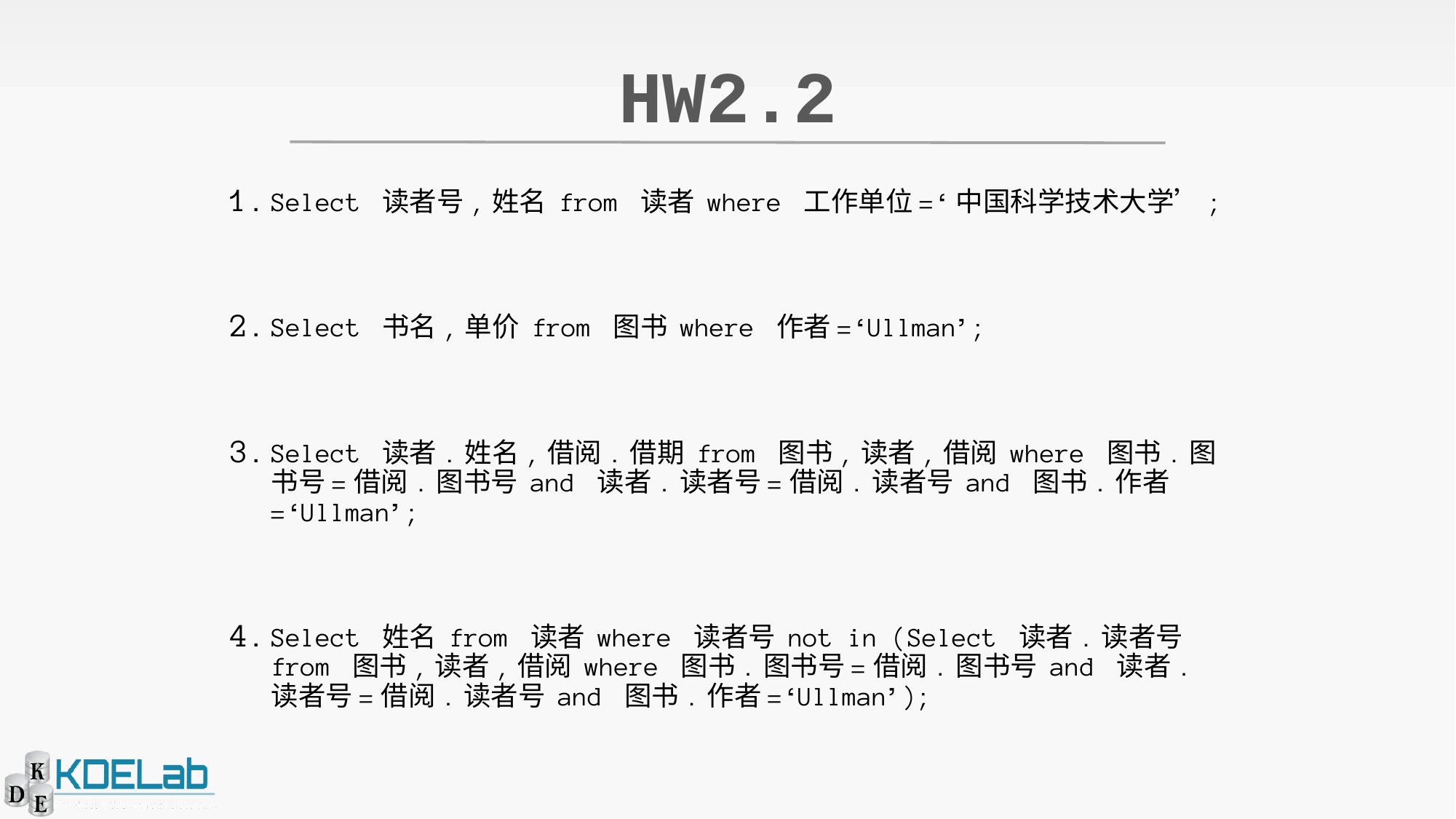

# HW2.2
Select 读者号,姓名 from 读者 where 工作单位=‘中国科学技术大学’;

Select 书名,单价 from 图书 where 作者=‘Ullman’;

Select 读者.姓名,借阅.借期 from 图书,读者,借阅 where 图书.图书号=借阅.图书号 and 读者.读者号=借阅.读者号 and 图书.作者=‘Ullman’;

Select 姓名 from 读者 where 读者号 not in (Select 读者.读者号 from 图书,读者,借阅 where 图书.图书号=借阅.图书号 and 读者.读者号=借阅.读者号 and 图书.作者=‘Ullman’);